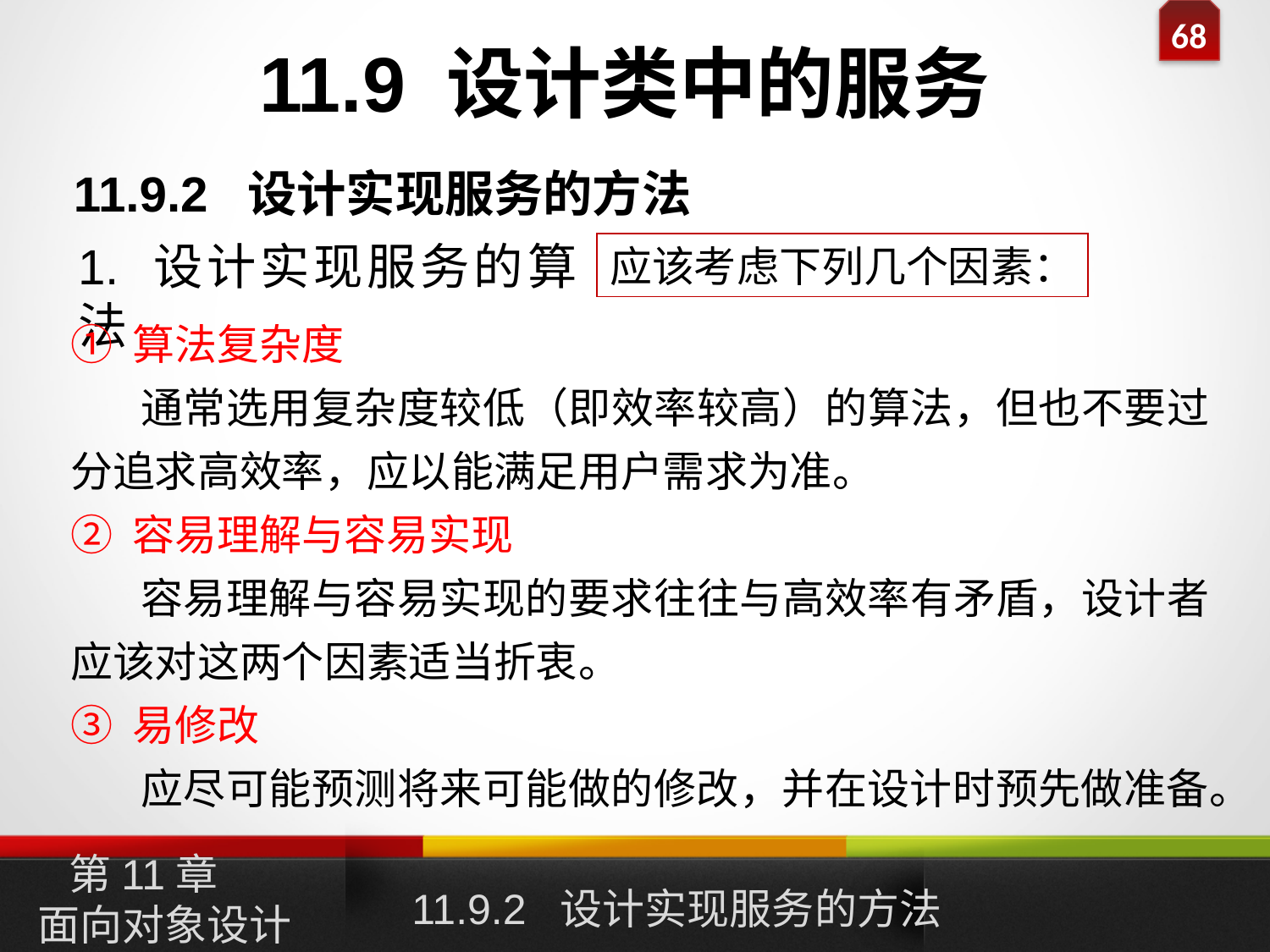

# 11.9 设计类中的服务
11.9.2  设计实现服务的方法
1. 设计实现服务的算法
应该考虑下列几个因素：
① 算法复杂度
      通常选用复杂度较低（即效率较高）的算法，但也不要过分追求高效率，应以能满足用户需求为准。
② 容易理解与容易实现
      容易理解与容易实现的要求往往与高效率有矛盾，设计者应该对这两个因素适当折衷。
③ 易修改
      应尽可能预测将来可能做的修改，并在设计时预先做准备。
11.9.2  设计实现服务的方法